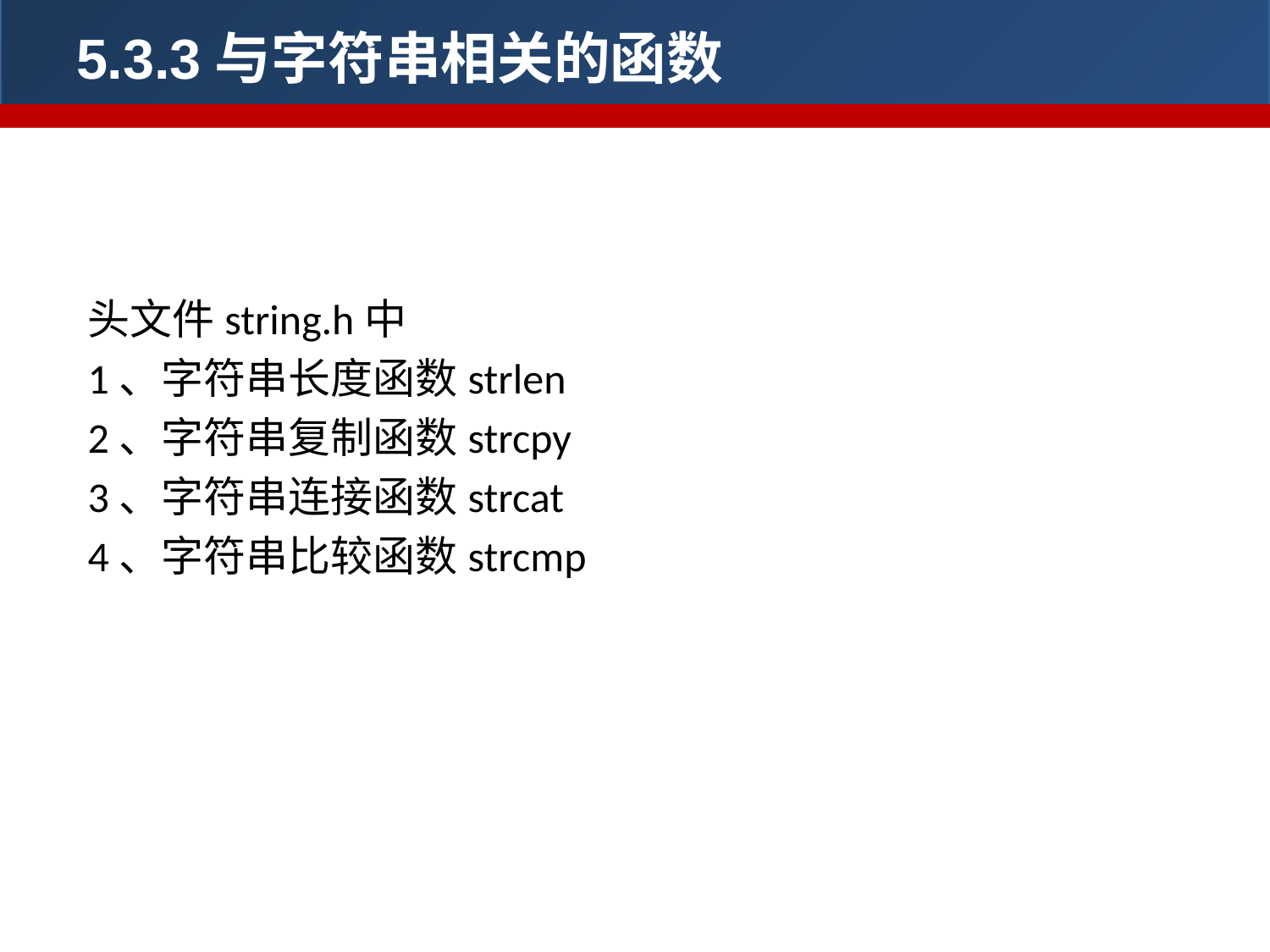

5.3.3与字符串相关的函数

2、其他字符串函数
头文件string.h中
1、字符串长度函数strlen
2、字符串复制函数strcpy
3、字符串连接函数strcat
4、字符串比较函数strcmp